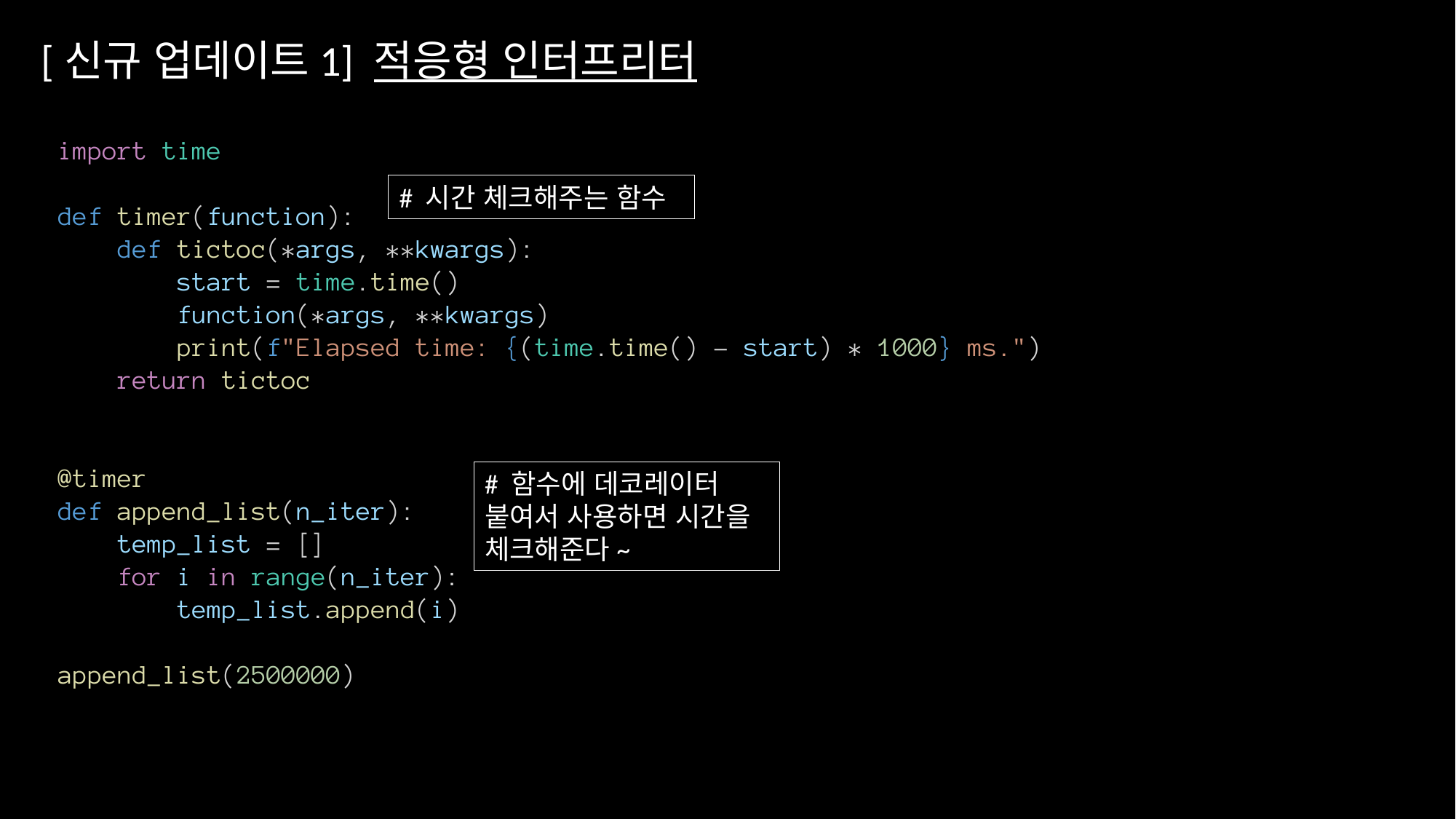

[신규 업데이트1] 적응형 인터프리터
import time
def timer(function):
    def tictoc(*args, **kwargs):
        start = time.time()
        function(*args, **kwargs)
        print(f"Elapsed time: {(time.time() - start) * 1000} ms.")
    return tictoc
@timer
def append_list(n_iter):
    temp_list = []
    for i in range(n_iter):
        temp_list.append(i)
append_list(2500000)
# 시간 체크해주는 함수
# 함수에 데코레이터 붙여서 사용하면 시간을 체크해준다~